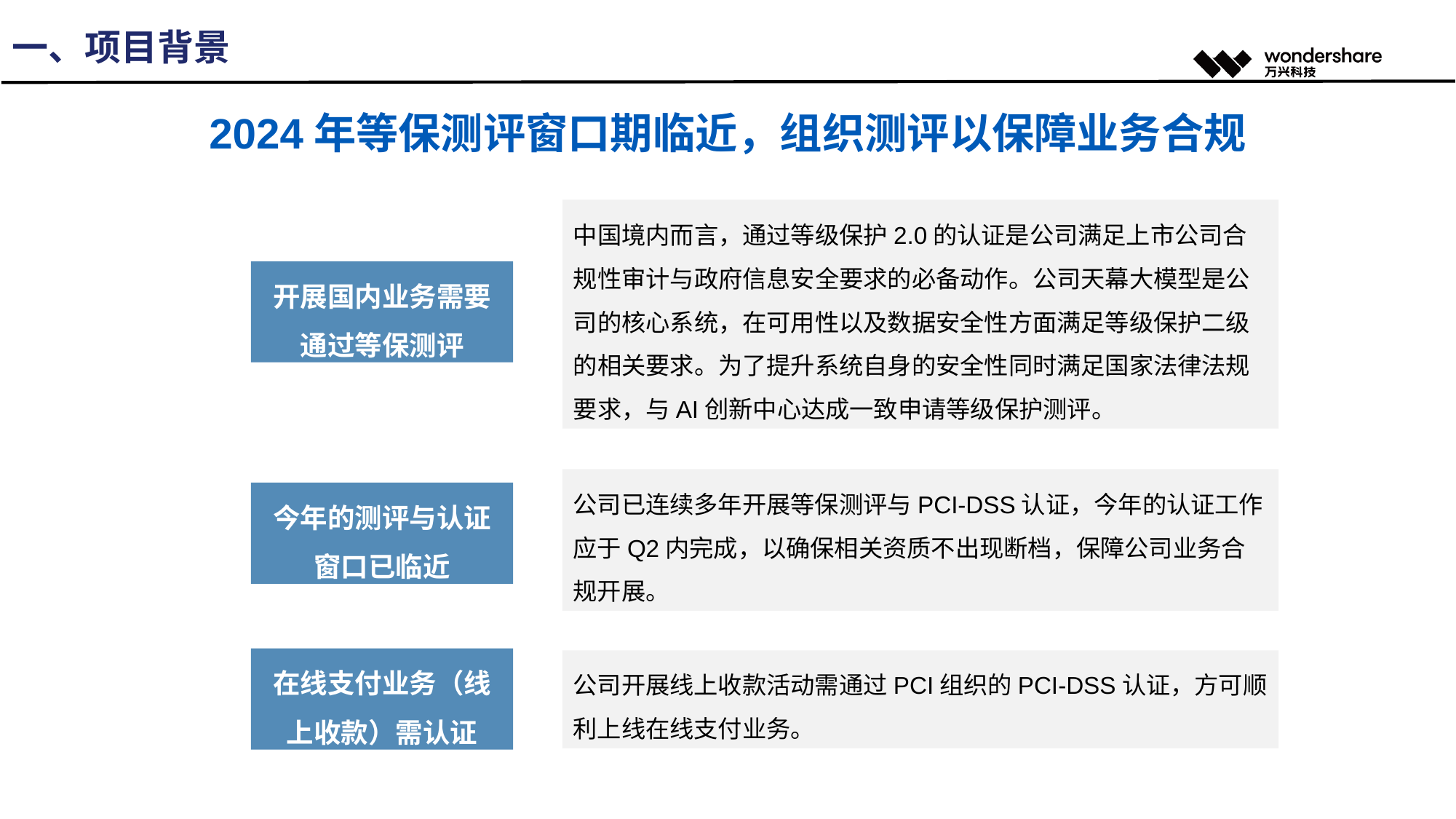

一、项目背景
2024年等保测评窗口期临近，组织测评以保障业务合规
中国境内而言，通过等级保护2.0的认证是公司满足上市公司合规性审计与政府信息安全要求的必备动作。公司天幕大模型是公司的核心系统，在可用性以及数据安全性方面满足等级保护二级的相关要求。为了提升系统自身的安全性同时满足国家法律法规要求，与AI创新中心达成一致申请等级保护测评。
开展国内业务需要通过等保测评
公司已连续多年开展等保测评与PCI-DSS认证，今年的认证工作应于Q2内完成，以确保相关资质不出现断档，保障公司业务合规开展。
今年的测评与认证窗口已临近
在线支付业务（线上收款）需认证
公司开展线上收款活动需通过PCI组织的PCI-DSS认证，方可顺利上线在线支付业务。